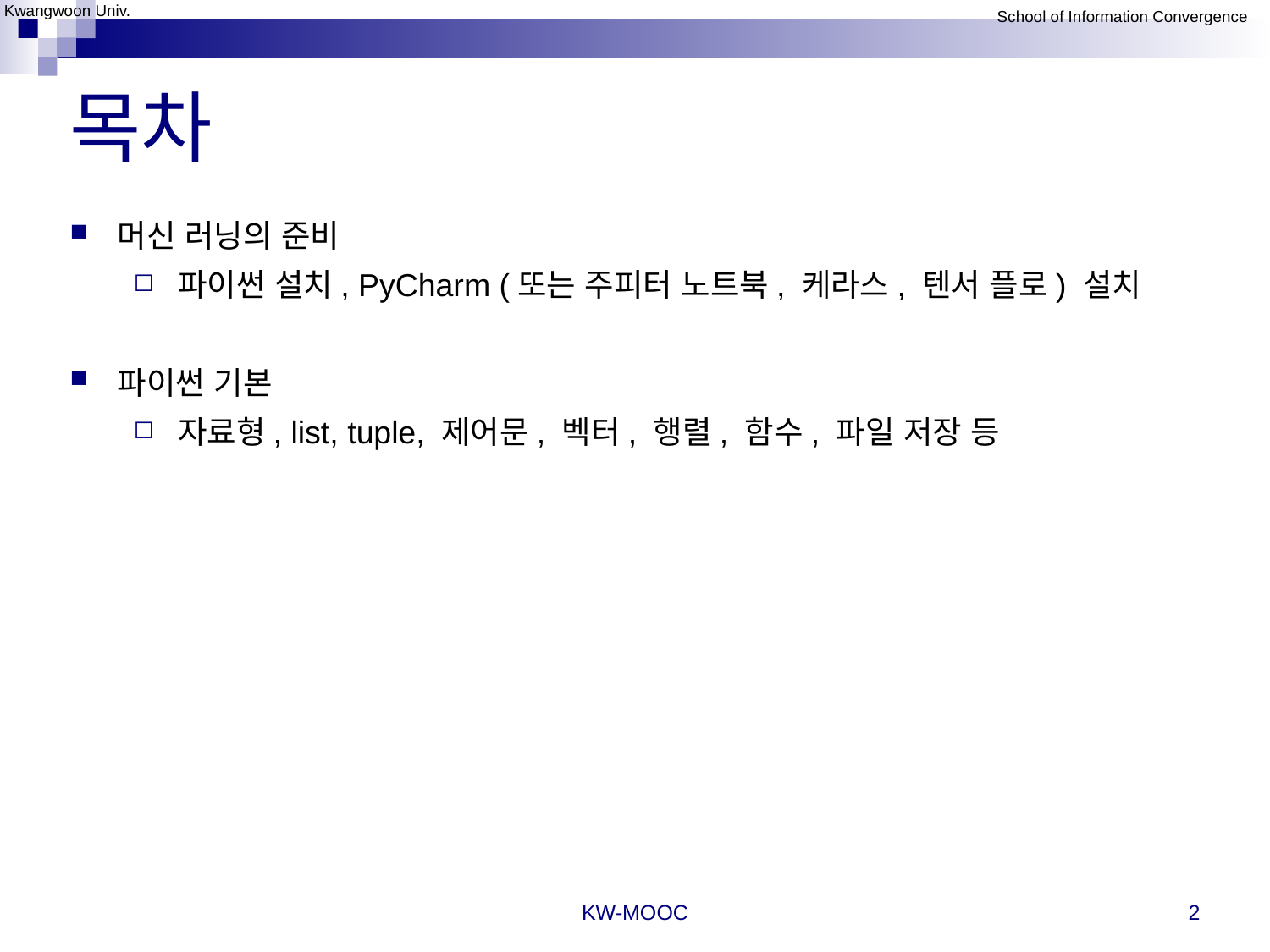

# 목차
머신 러닝의 준비
파이썬 설치, PyCharm (또는 주피터 노트북, 케라스, 텐서 플로) 설치

파이썬 기본
자료형, list, tuple, 제어문, 벡터, 행렬, 함수, 파일 저장 등
KW-MOOC
2